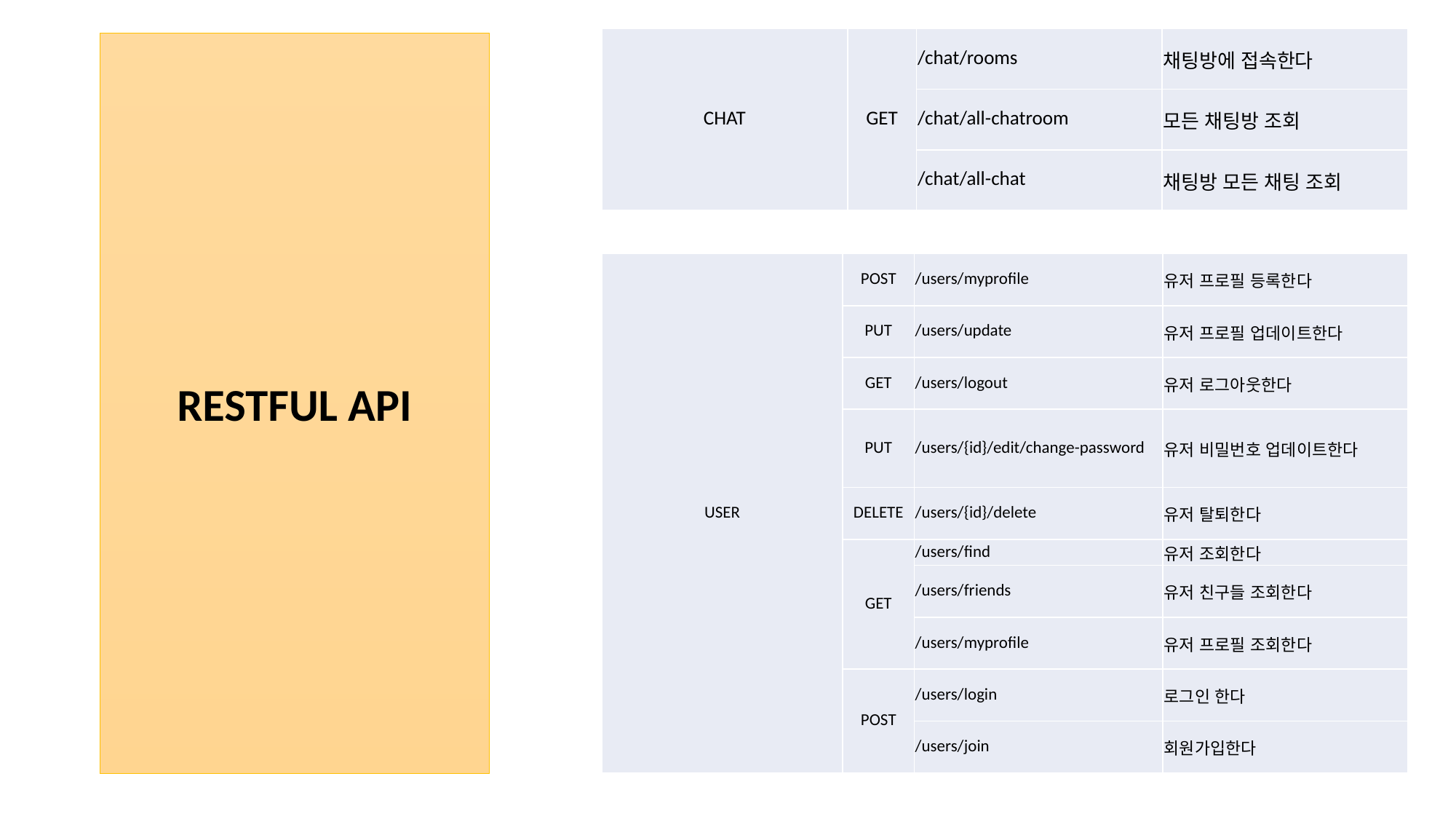

| CHAT | GET | /chat/rooms | 채팅방에 접속한다 |
| --- | --- | --- | --- |
|  |  | /chat/all-chatroom | 모든 채팅방 조회 |
|  |  | /chat/all-chat | 채팅방 모든 채팅 조회 |
RESTFUL API
| USER | POST | /users/myprofile | 유저 프로필 등록한다 |
| --- | --- | --- | --- |
|  | PUT | /users/update | 유저 프로필 업데이트한다 |
|  | GET | /users/logout | 유저 로그아웃한다 |
|  | PUT | /users/{id}/edit/change-password | 유저 비밀번호 업데이트한다 |
|  | DELETE | /users/{id}/delete | 유저 탈퇴한다 |
|  | GET | /users/find | 유저 조회한다 |
|  |  | /users/friends | 유저 친구들 조회한다 |
|  |  | /users/myprofile | 유저 프로필 조회한다 |
|  | POST | /users/login | 로그인 한다 |
|  |  | /users/join | 회원가입한다 |